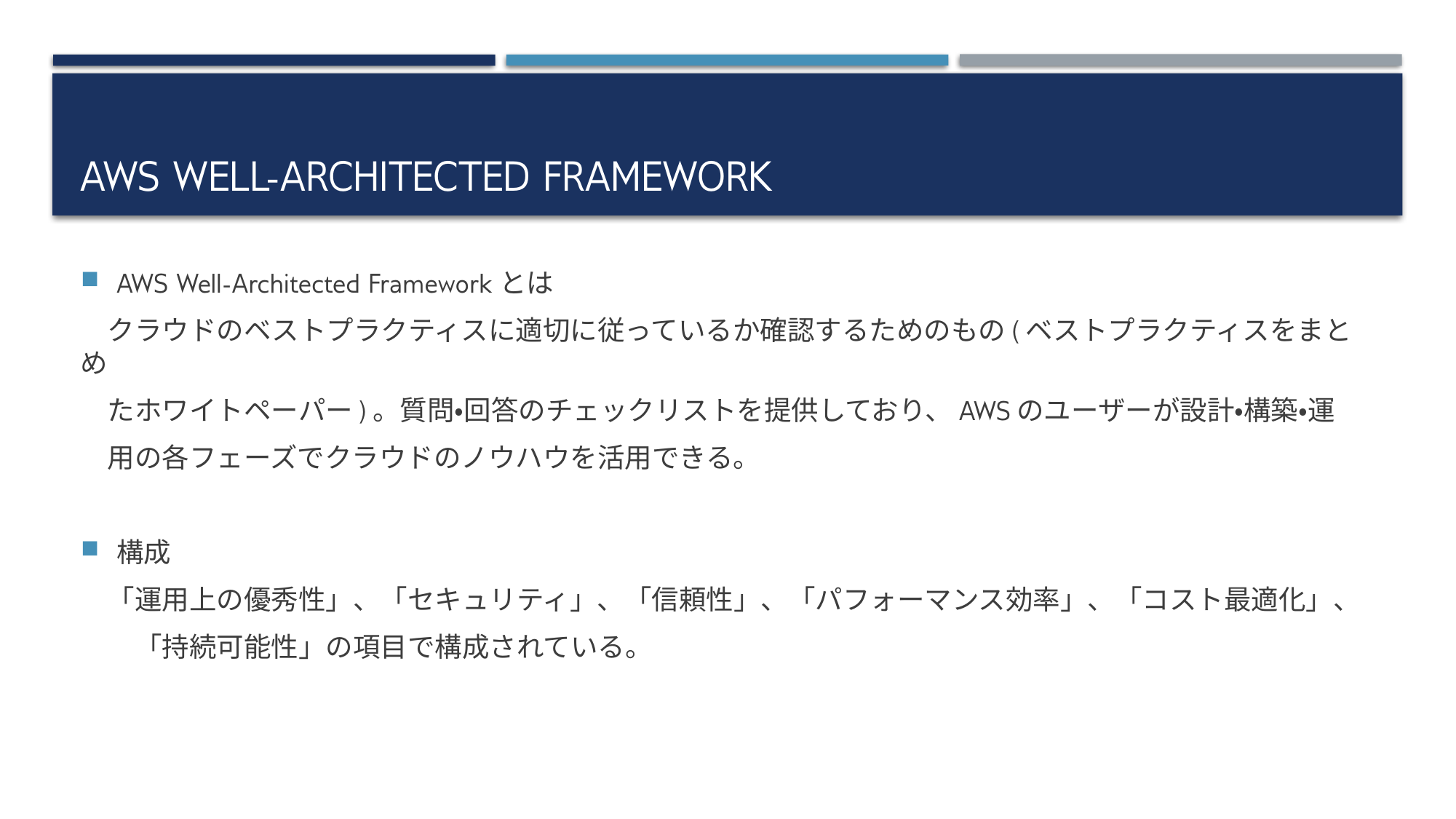

# AWS Well-Architected Framework
AWS Well-Architected Frameworkとは
　クラウドのベストプラクティスに適切に従っているか確認するためのもの(ベストプラクティスをまとめ
　たホワイトペーパー)。質問・回答のチェックリストを提供しており、AWSのユーザーが設計・構築・運
　用の各フェーズでクラウドのノウハウを活用できる。

構成
　「運用上の優秀性」、「セキュリティ」、「信頼性」、「パフォーマンス効率」、「コスト最適化」、
　　「持続可能性」の項目で構成されている。